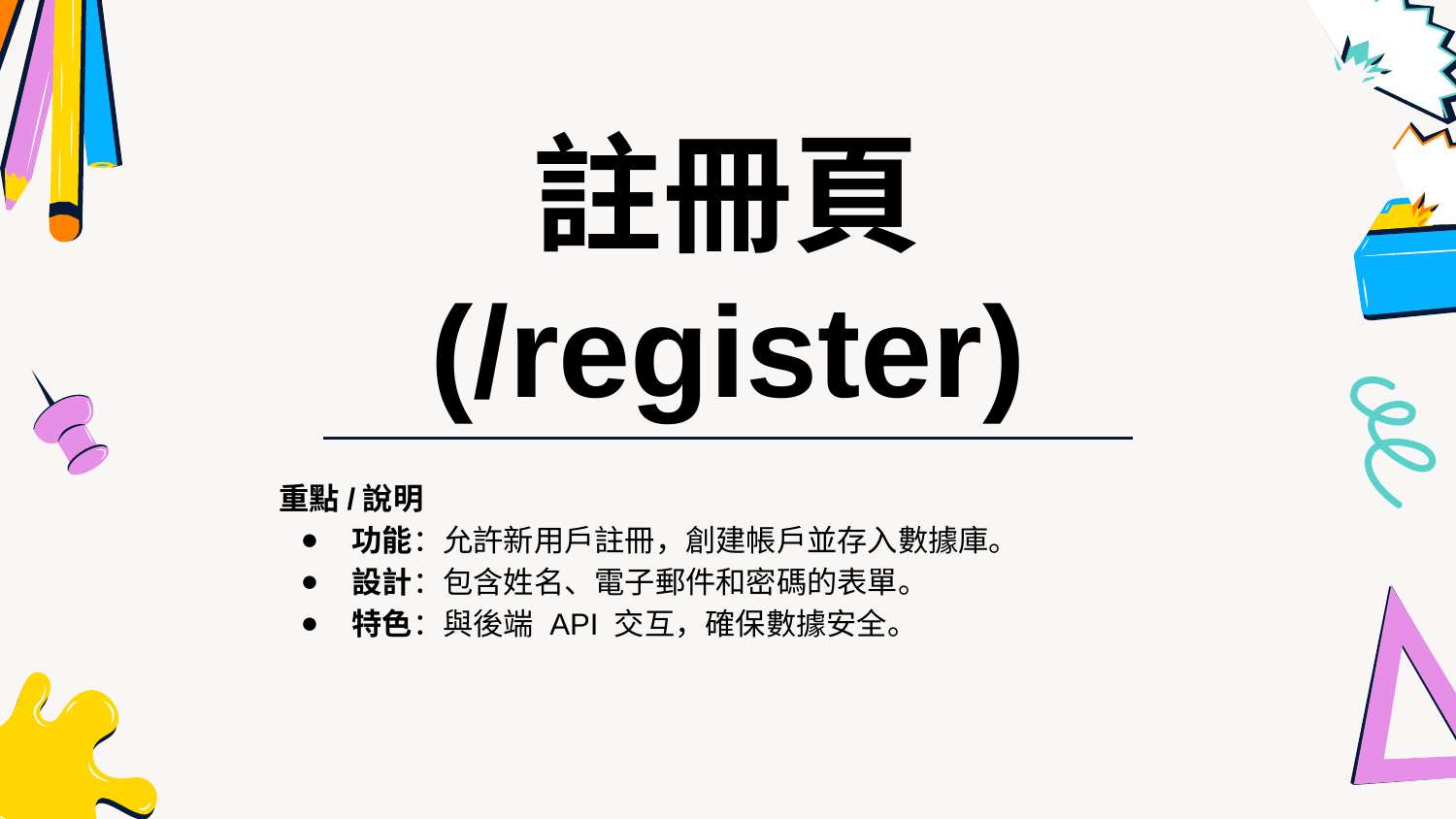

註冊頁 (/register)
重點/說明
功能：允許新用戶註冊，創建帳戶並存入數據庫。
設計：包含姓名、電子郵件和密碼的表單。
特色：與後端 API 交互，確保數據安全。